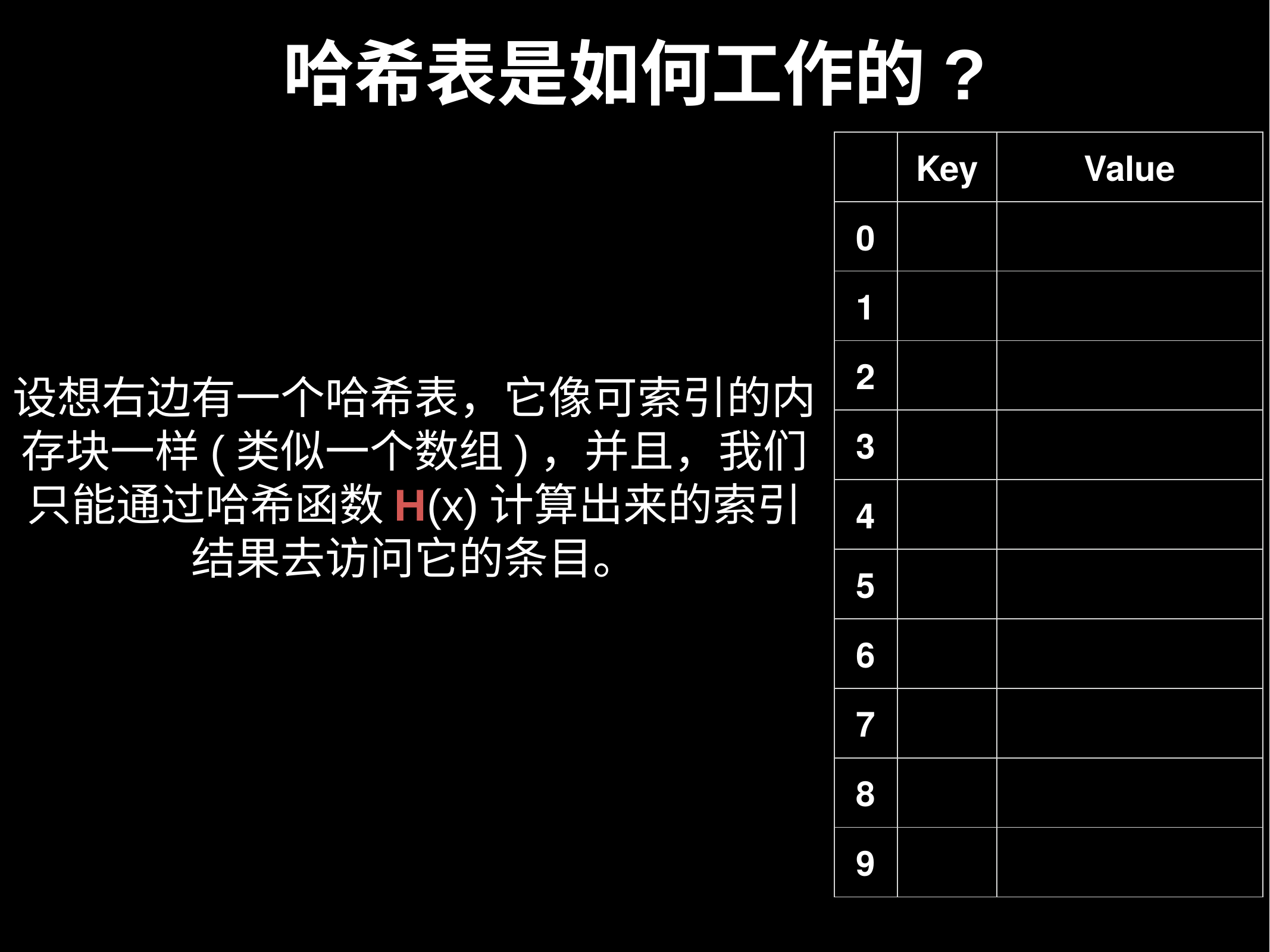

# 哈希表是如何工作的?
|  | Key | Value |
| --- | --- | --- |
| 0 |  |  |
| 1 |  |  |
| 2 |  |  |
| 3 |  |  |
| 4 |  |  |
| 5 |  |  |
| 6 |  |  |
| 7 |  |  |
| 8 |  |  |
| 9 |  |  |
设想右边有一个哈希表，它像可索引的内存块一样(类似一个数组)，并且，我们只能通过哈希函数H(x)计算出来的索引结果去访问它的条目。